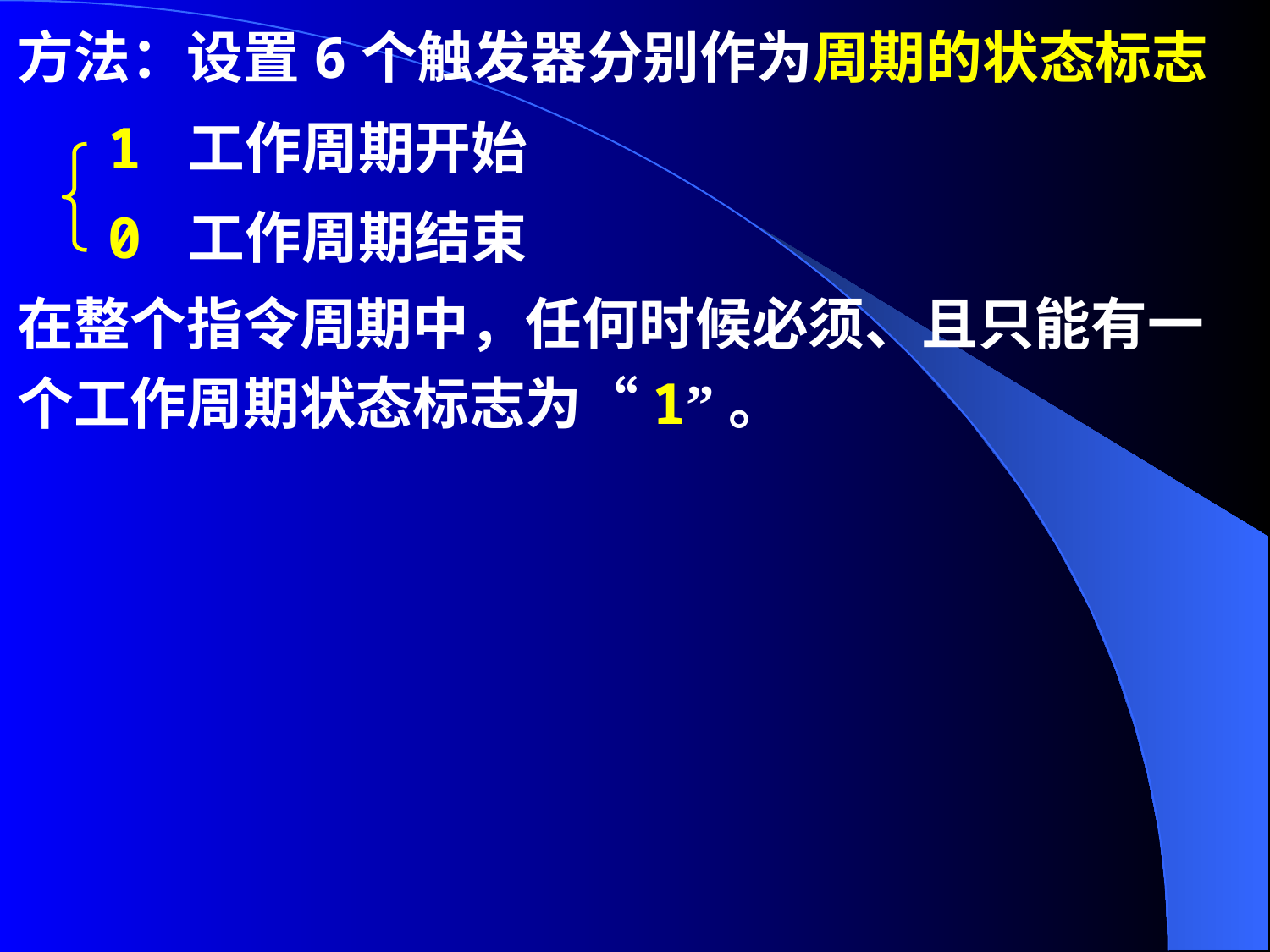

方法：设置6个触发器分别作为周期的状态标志
1 工作周期开始

0 工作周期结束
在整个指令周期中，任何时候必须、且只能有一
个工作周期状态标志为“1”。